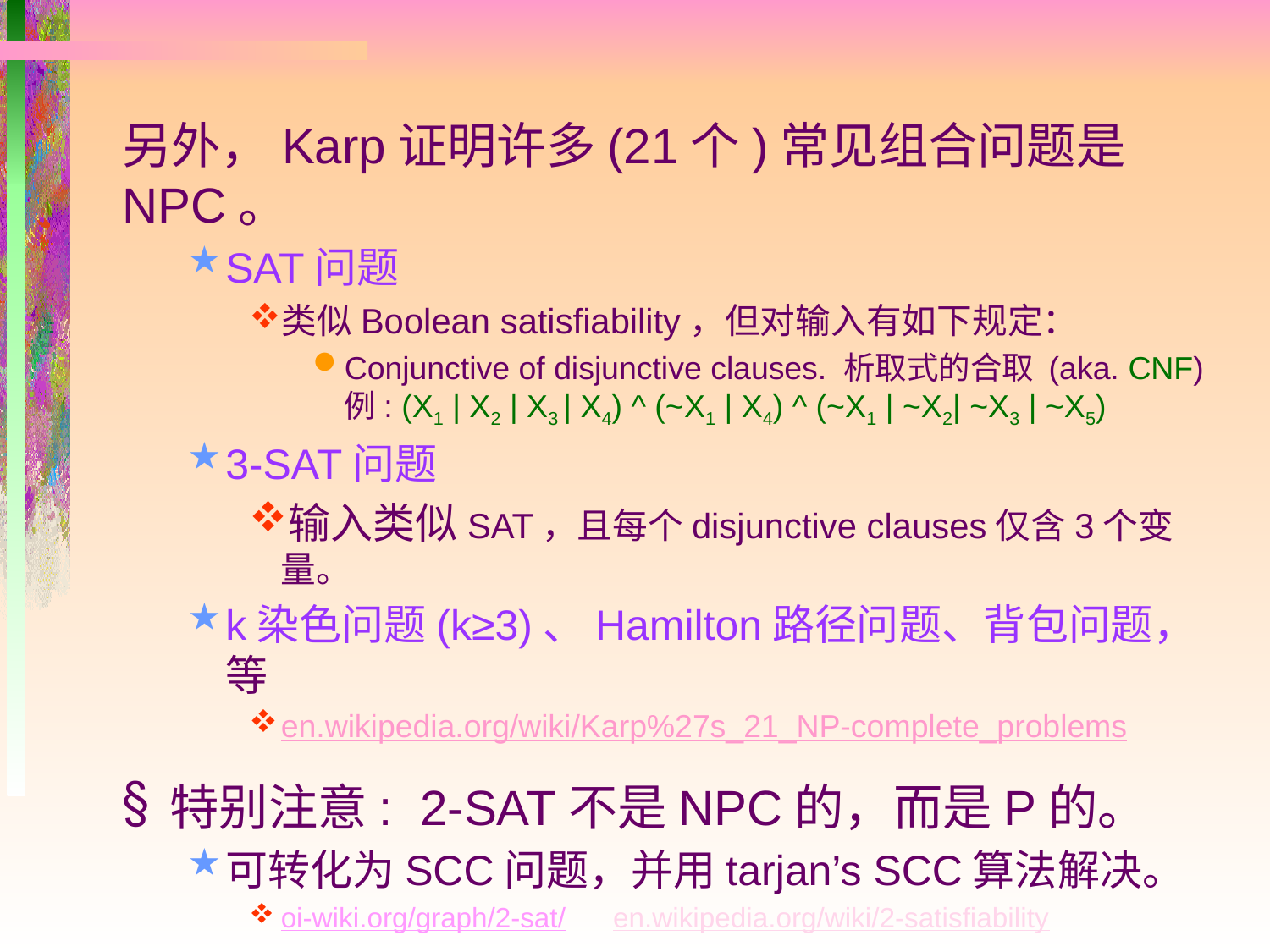

另外，Karp证明许多(21个)常见组合问题是NPC。
SAT问题
类似Boolean satisfiability，但对输入有如下规定：
Conjunctive of disjunctive clauses. 析取式的合取 (aka. CNF)
例: (X1 | X2 | X3 | X4) ^ (~X1 | X4) ^ (~X1 | ~X2| ~X3 | ~X5)
3-SAT问题
输入类似SAT，且每个disjunctive clauses仅含3个变量。
k染色问题(k≥3)、Hamilton路径问题、背包问题，等
en.wikipedia.org/wiki/Karp%27s_21_NP-complete_problems
特别注意:  2-SAT不是NPC的，而是P的。
可转化为SCC问题，并用tarjan’s SCC算法解决。
oi-wiki.org/graph/2-sat/      en.wikipedia.org/wiki/2-satisfiability